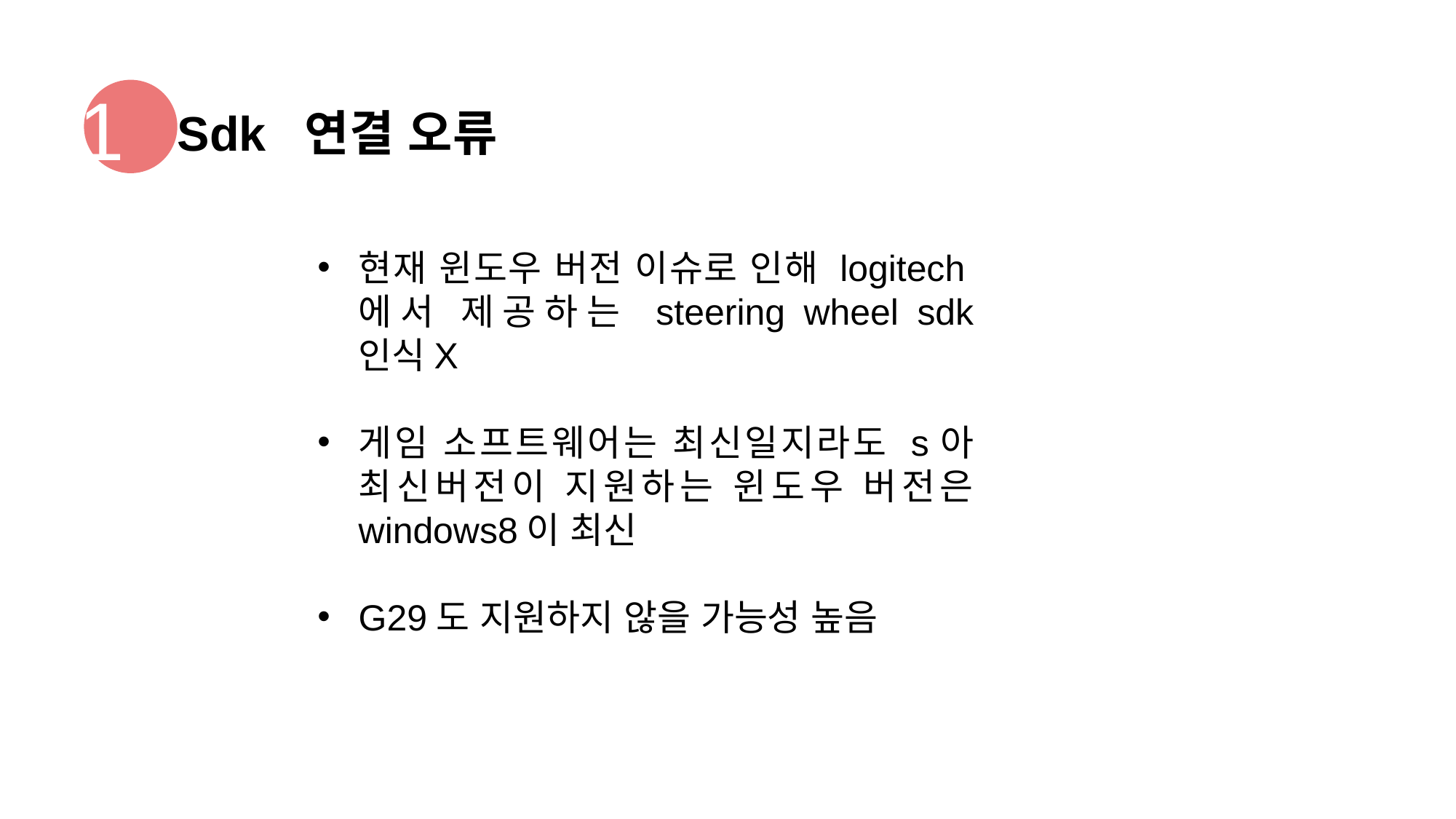

1

Sdk  연결 오류
현재 윈도우 버전 이슈로 인해 logitech에서 제공하는 steering wheel sdk 인식X

게임 소프트웨어는 최신일지라도 s아 최신버전이 지원하는 윈도우 버전은 windows8이 최신

G29도 지원하지 않을 가능성 높음